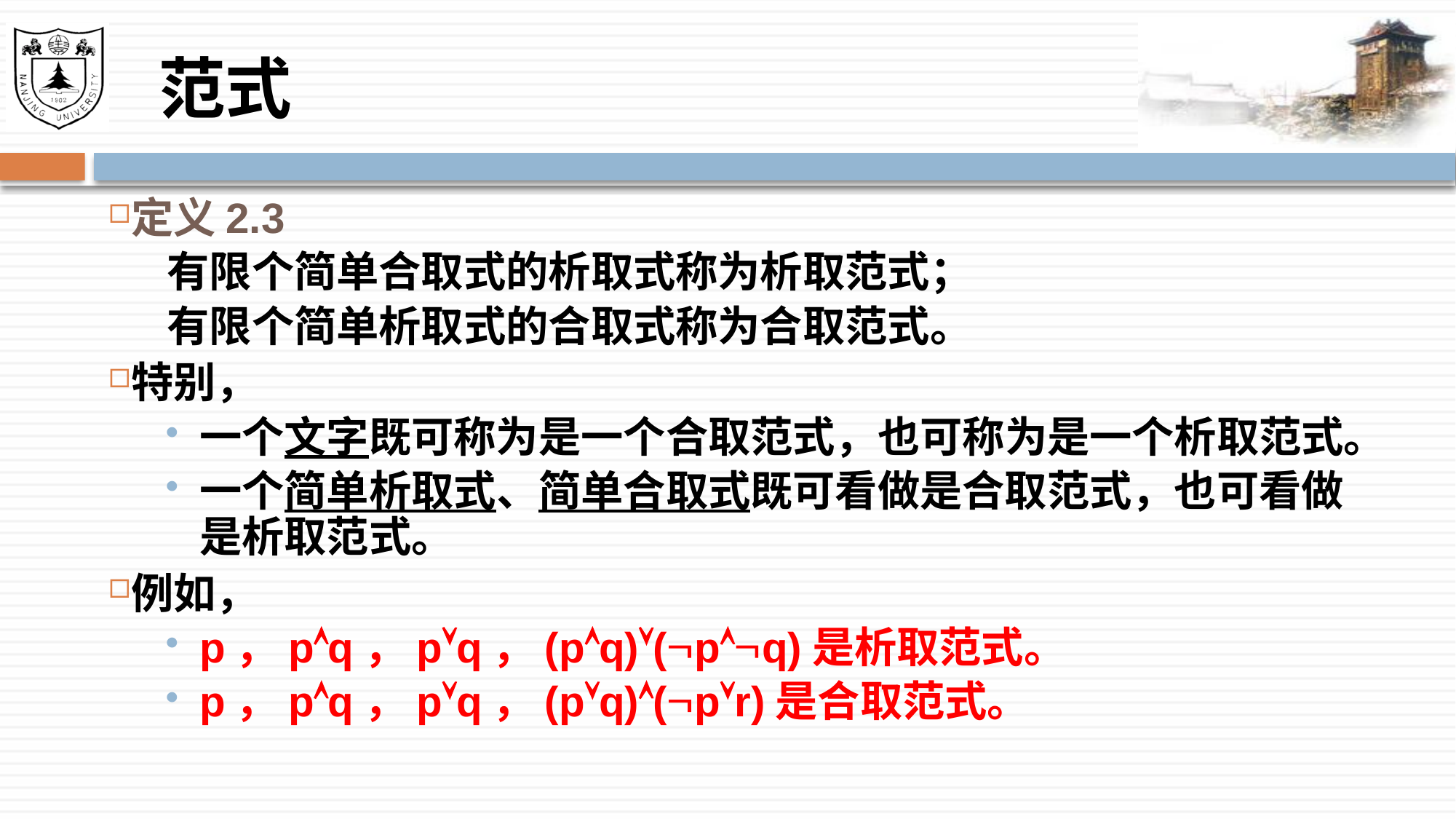

# 范式
定义2.3
有限个简单合取式的析取式称为析取范式；
有限个简单析取式的合取式称为合取范式。
特别，
一个文字既可称为是一个合取范式，也可称为是一个析取范式。
一个简单析取式、简单合取式既可看做是合取范式，也可看做是析取范式。
例如，
p，p∧q，p∨q，(p∧q)∨(¬p∧¬q)是析取范式。
p，p∧q，p∨q，(p∨q)∧(¬p∨r)是合取范式。